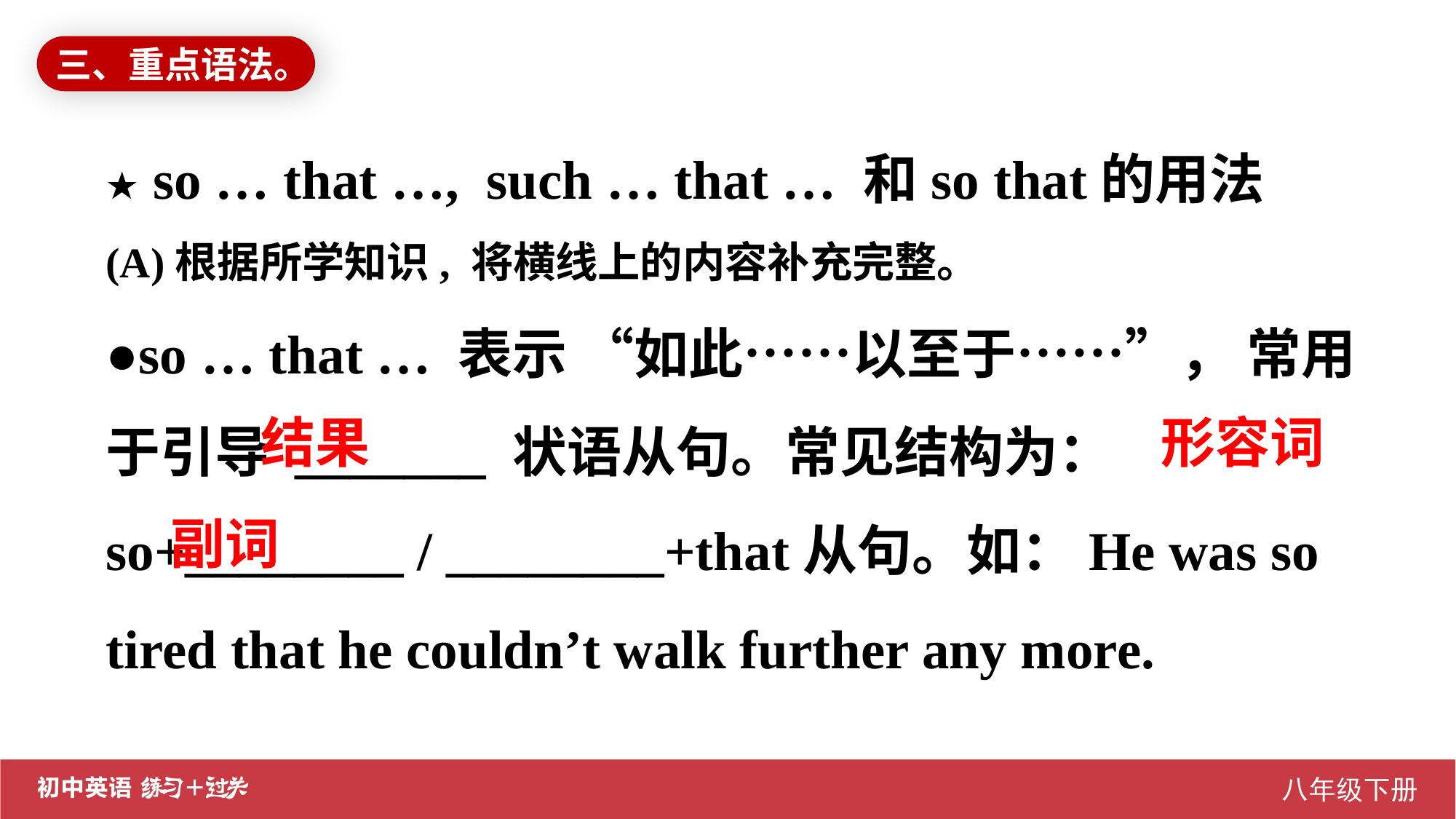

三、重点语法。
★ so … that …,  such … that … 和so that的用法
(A)根据所学知识, 将横线上的内容补充完整。
●so … that … 表示 “如此……以至于……”， 常用于引导 _______ 状语从句。常见结构为： so+________ / ________+that从句。如：He was so tired that he couldn’t walk further any more.
结果
 形容词
副词